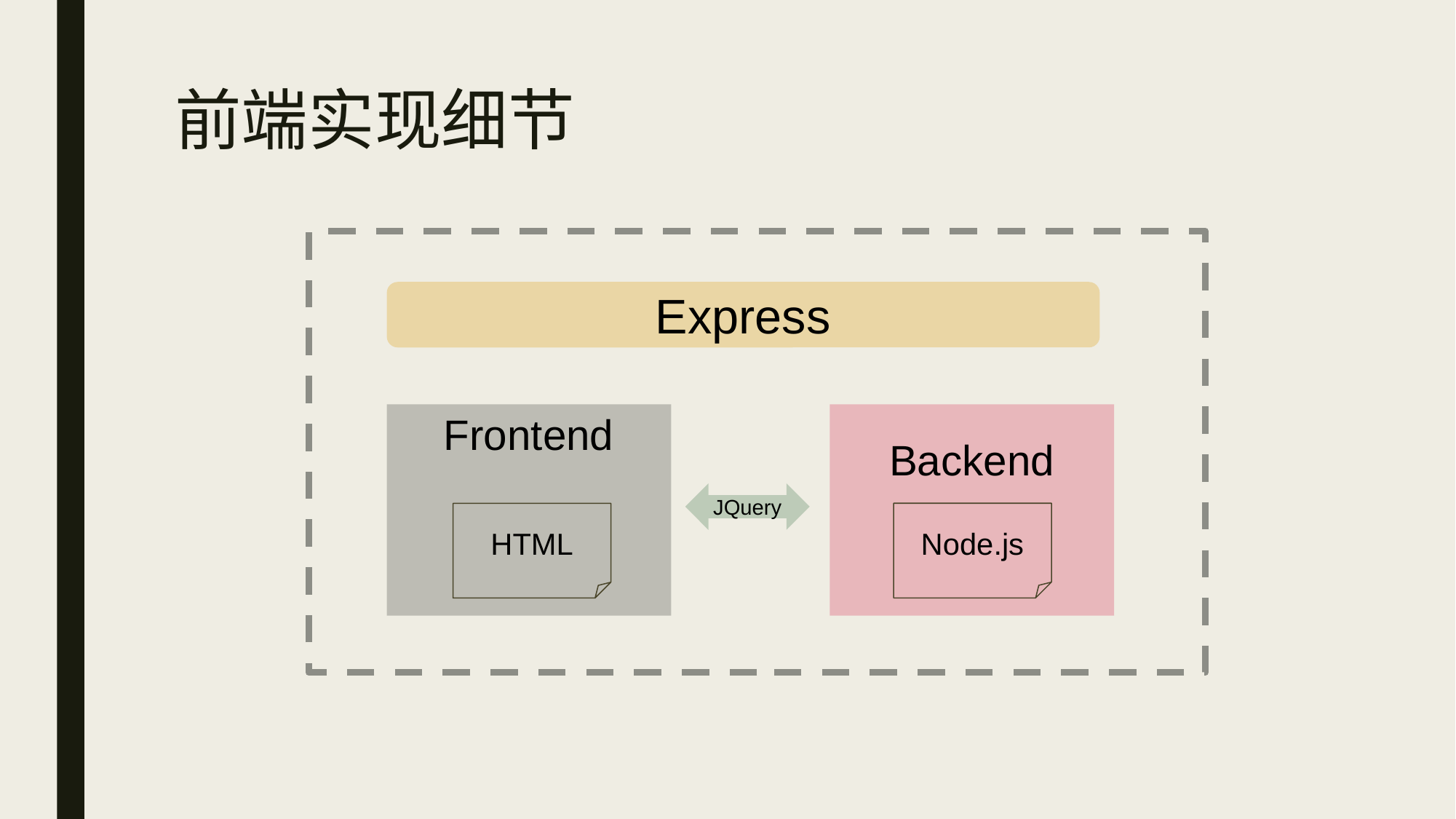

# 前端实现细节

Express
Frontend

Backend

JQuery
Node.js
HTML